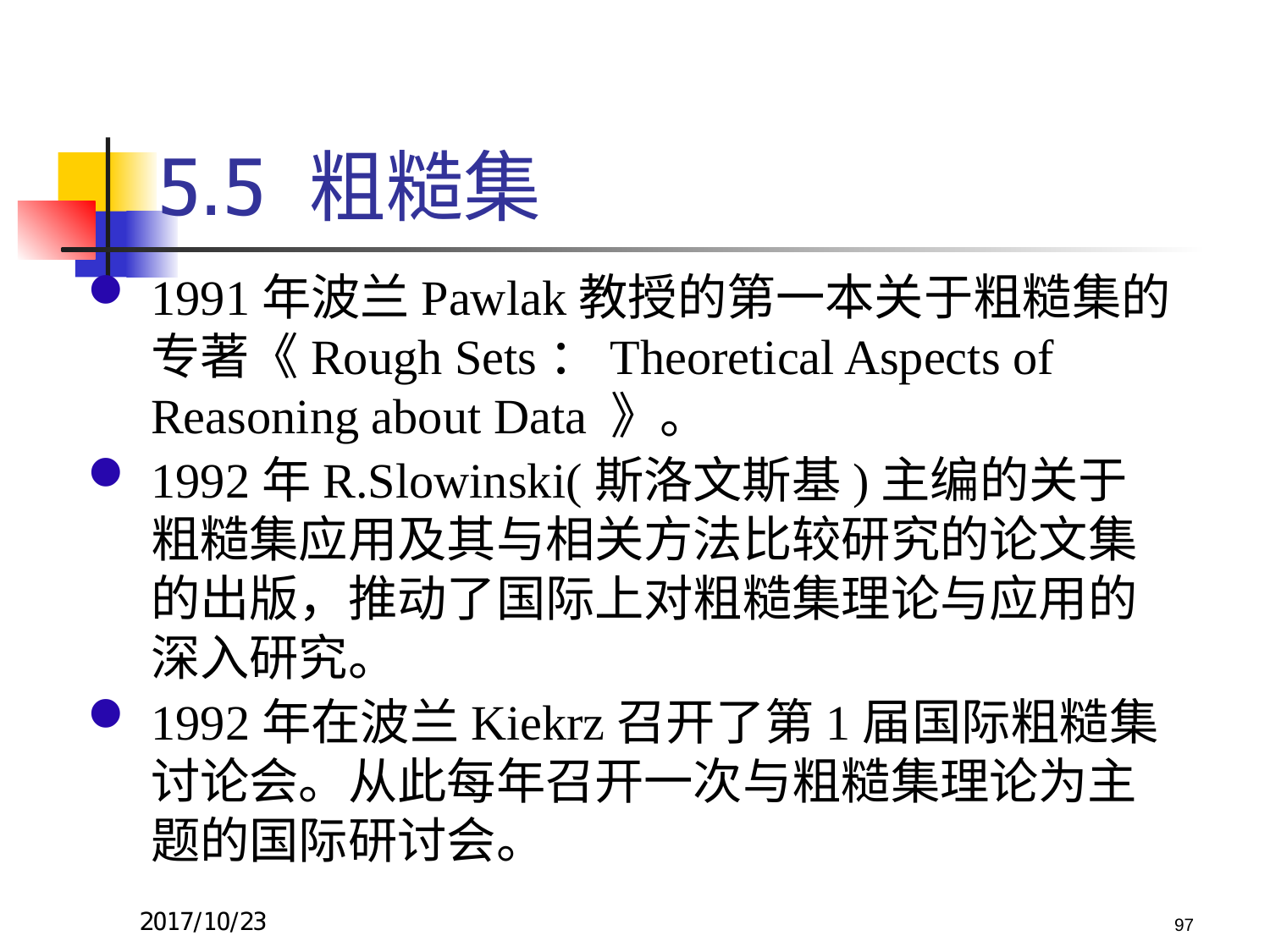

5.5 粗糙集
1991年波兰Pawlak教授的第一本关于粗糙集的专著《Rough Sets：Theoretical Aspects of Reasoning about Data 》。
1992年R.Slowinski(斯洛文斯基)主编的关于粗糙集应用及其与相关方法比较研究的论文集的出版，推动了国际上对粗糙集理论与应用的深入研究。
1992年在波兰Kiekrz召开了第1届国际粗糙集讨论会。从此每年召开一次与粗糙集理论为主题的国际研讨会。
2017/10/23
97